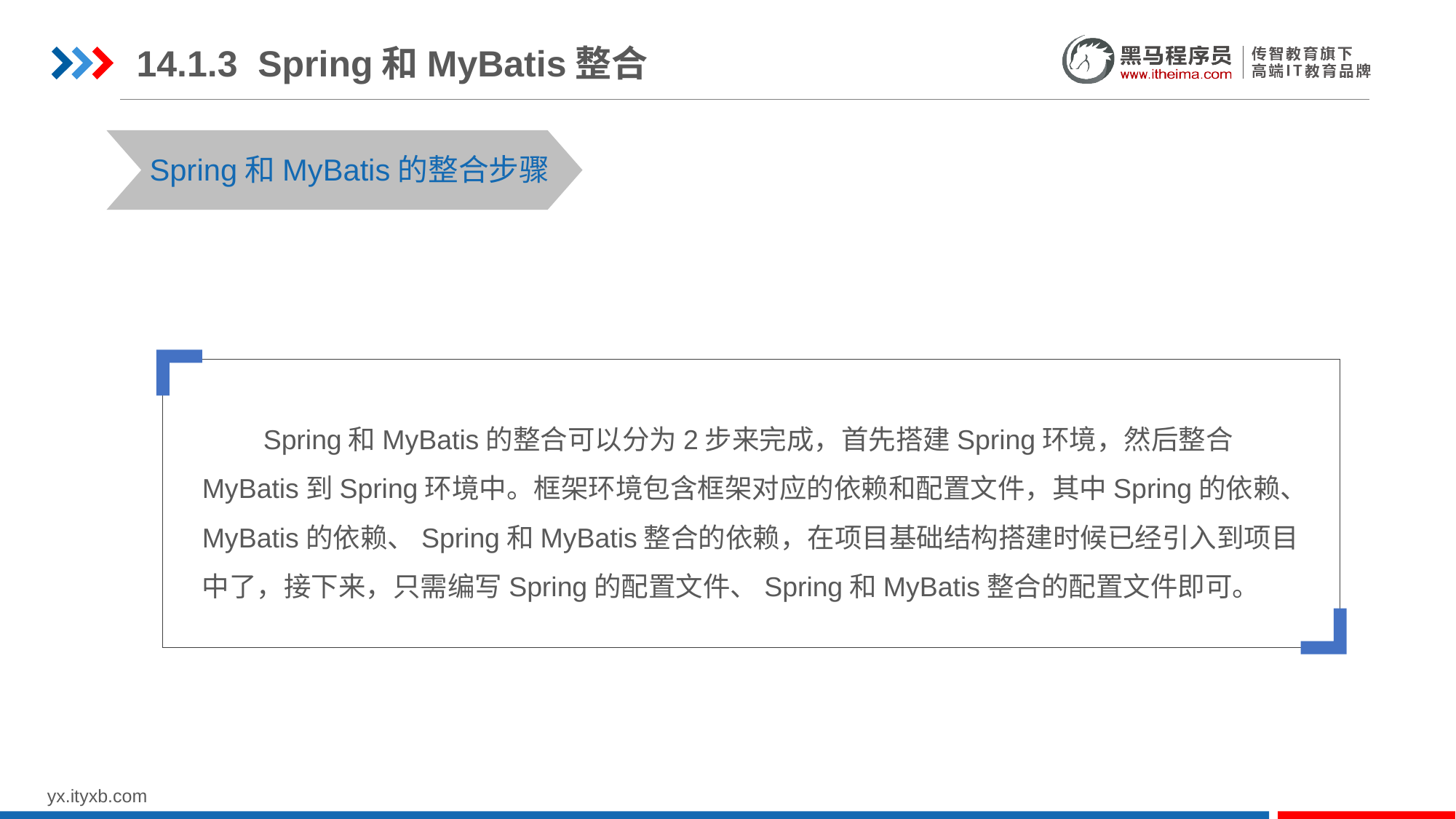

14.1.3  Spring和MyBatis整合

Spring和MyBatis的整合步骤

        Spring和MyBatis的整合可以分为2步来完成，首先搭建Spring环境，然后整合MyBatis到Spring环境中。框架环境包含框架对应的依赖和配置文件，其中Spring的依赖、MyBatis的依赖、Spring和MyBatis整合的依赖，在项目基础结构搭建时候已经引入到项目中了，接下来，只需编写Spring的配置文件、Spring和MyBatis整合的配置文件即可。